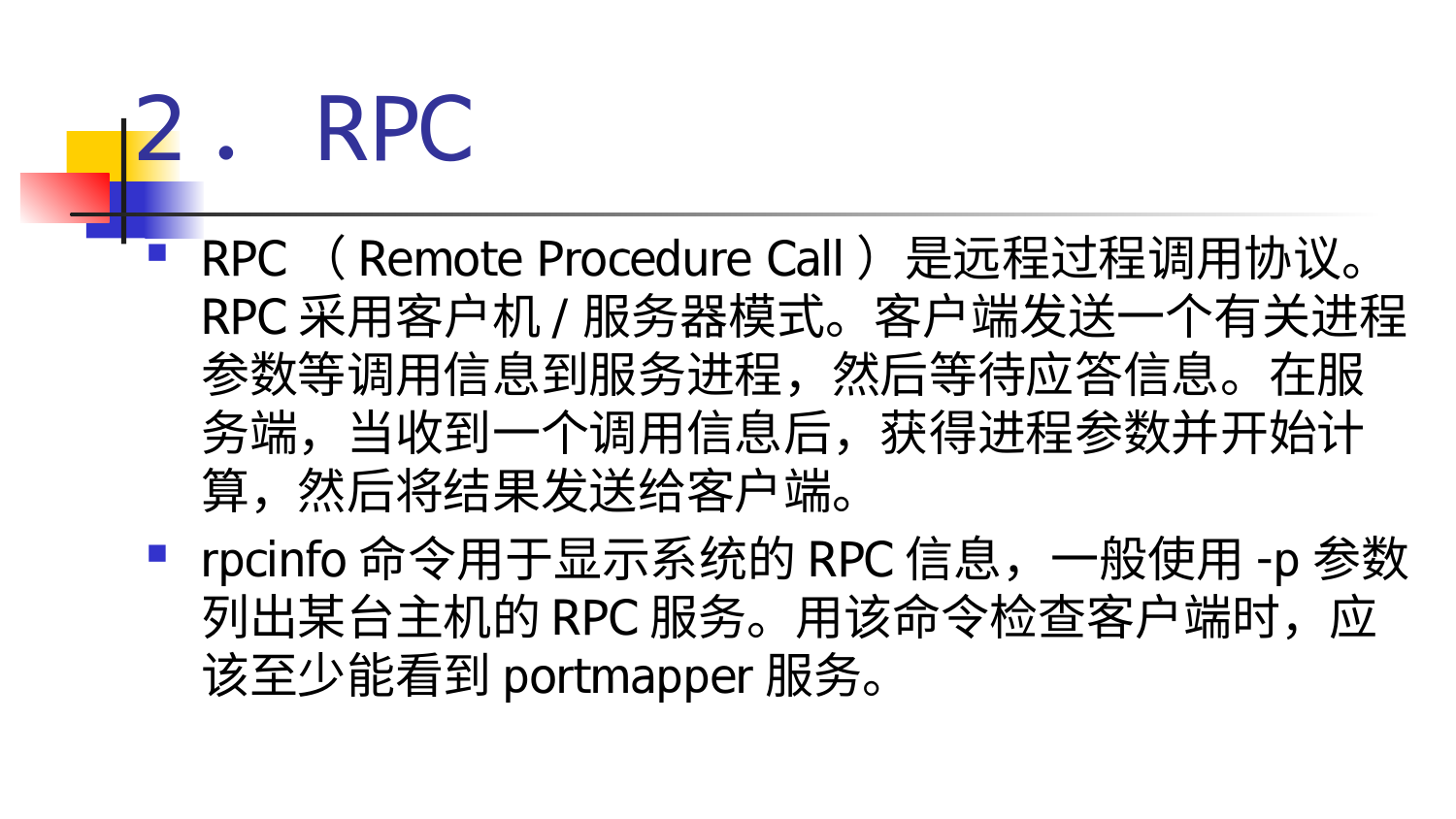

# 2．RPC
RPC（Remote Procedure Call）是远程过程调用协议。RPC采用客户机/服务器模式。客户端发送一个有关进程参数等调用信息到服务进程，然后等待应答信息。在服务端，当收到一个调用信息后，获得进程参数并开始计算，然后将结果发送给客户端。
rpcinfo命令用于显示系统的RPC信息，一般使用-p参数列出某台主机的RPC服务。用该命令检查客户端时，应该至少能看到portmapper服务。